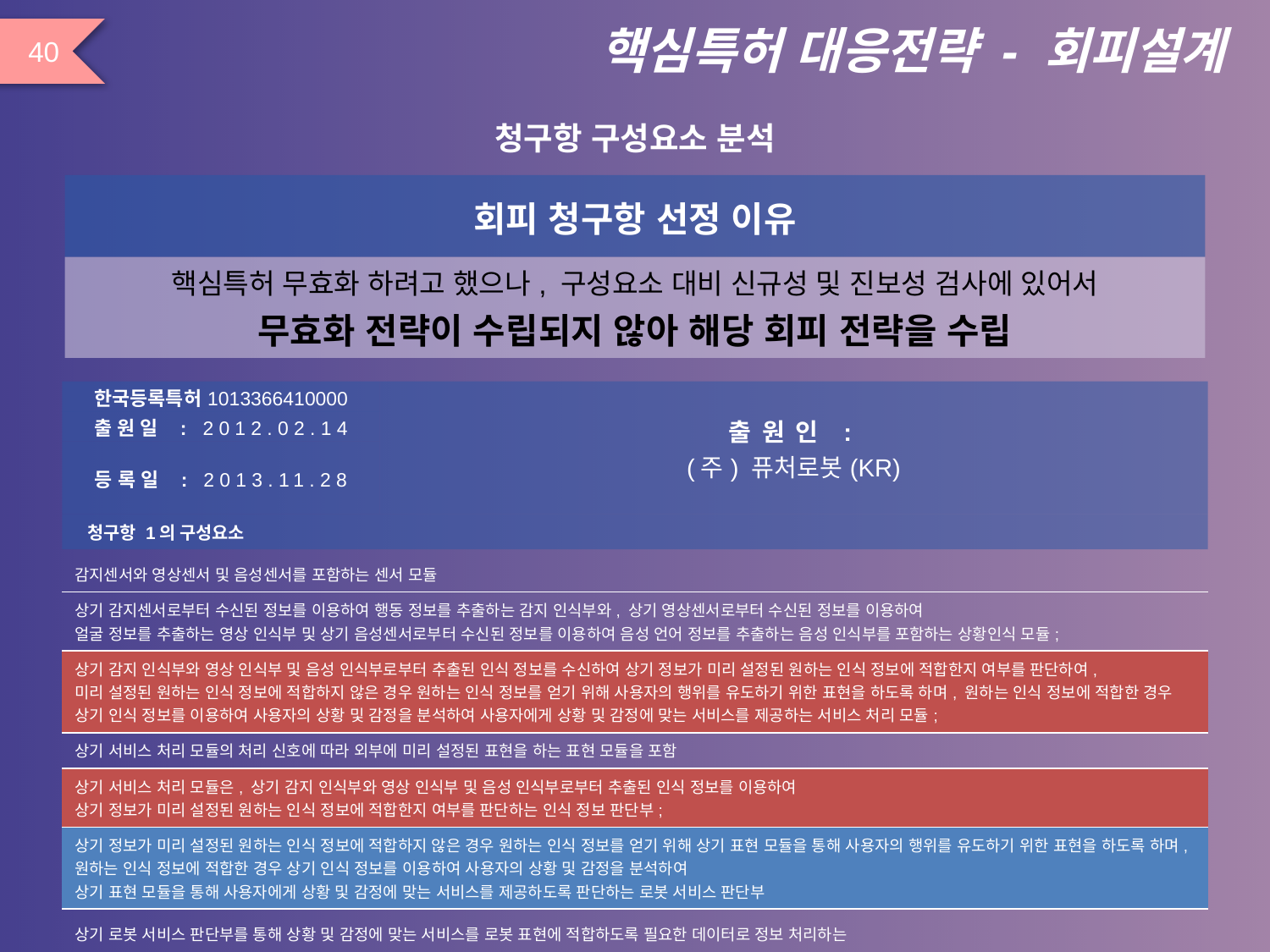

# 핵심특허 대응전략 - 회피설계
40
청구항 구성요소 분석
| 회피 청구항 선정 이유 |
| --- |
| 핵심특허 무효화 하려고 했으나, 구성요소 대비 신규성 및 진보성 검사에 있어서 무효화 전략이 수립되지 않아 해당 회피 전략을 수립 |
| 한국등록특허1013366410000 | 출원인 : (주) 퓨처로봇(KR) |
| --- | --- |
| 출원일 : 2012.02.14 |  |
| 등록일 : 2013.11.28 |  |
| 청구항 1의 구성요소 |  |
| 감지센서와 영상센서 및 음성센서를 포함하는 센서 모듈 |  |
| 상기 감지센서로부터 수신된 정보를 이용하여 행동 정보를 추출하는 감지 인식부와, 상기 영상센서로부터 수신된 정보를 이용하여 얼굴 정보를 추출하는 영상 인식부 및 상기 음성센서로부터 수신된 정보를 이용하여 음성 언어 정보를 추출하는 음성 인식부를 포함하는 상황인식 모듈; |  |
| 상기 감지 인식부와 영상 인식부 및 음성 인식부로부터 추출된 인식 정보를 수신하여 상기 정보가 미리 설정된 원하는 인식 정보에 적합한지 여부를 판단하여, 미리 설정된 원하는 인식 정보에 적합하지 않은 경우 원하는 인식 정보를 얻기 위해 사용자의 행위를 유도하기 위한 표현을 하도록 하며, 원하는 인식 정보에 적합한 경우 상기 인식 정보를 이용하여 사용자의 상황 및 감정을 분석하여 사용자에게 상황 및 감정에 맞는 서비스를 제공하는 서비스 처리 모듈; |  |
| 상기 서비스 처리 모듈의 처리 신호에 따라 외부에 미리 설정된 표현을 하는 표현 모듈을 포함 |  |
| 상기 서비스 처리 모듈은, 상기 감지 인식부와 영상 인식부 및 음성 인식부로부터 추출된 인식 정보를 이용하여 상기 정보가 미리 설정된 원하는 인식 정보에 적합한지 여부를 판단하는 인식 정보 판단부; |  |
| 상기 정보가 미리 설정된 원하는 인식 정보에 적합하지 않은 경우 원하는 인식 정보를 얻기 위해 상기 표현 모듈을 통해 사용자의 행위를 유도하기 위한 표현을 하도록 하며, 원하는 인식 정보에 적합한 경우 상기 인식 정보를 이용하여 사용자의 상황 및 감정을 분석하여 상기 표현 모듈을 통해 사용자에게 상황 및 감정에 맞는 서비스를 제공하도록 판단하는 로봇 서비스 판단부 |  |
| 상기 로봇 서비스 판단부를 통해 상황 및 감정에 맞는 서비스를 로봇 표현에 적합하도록 필요한 데이터로 정보 처리하는 로봇 표현 처리부를 포함하는 것을 특징으로 하는 감성 교감 로봇 서비스 시스템. |  |